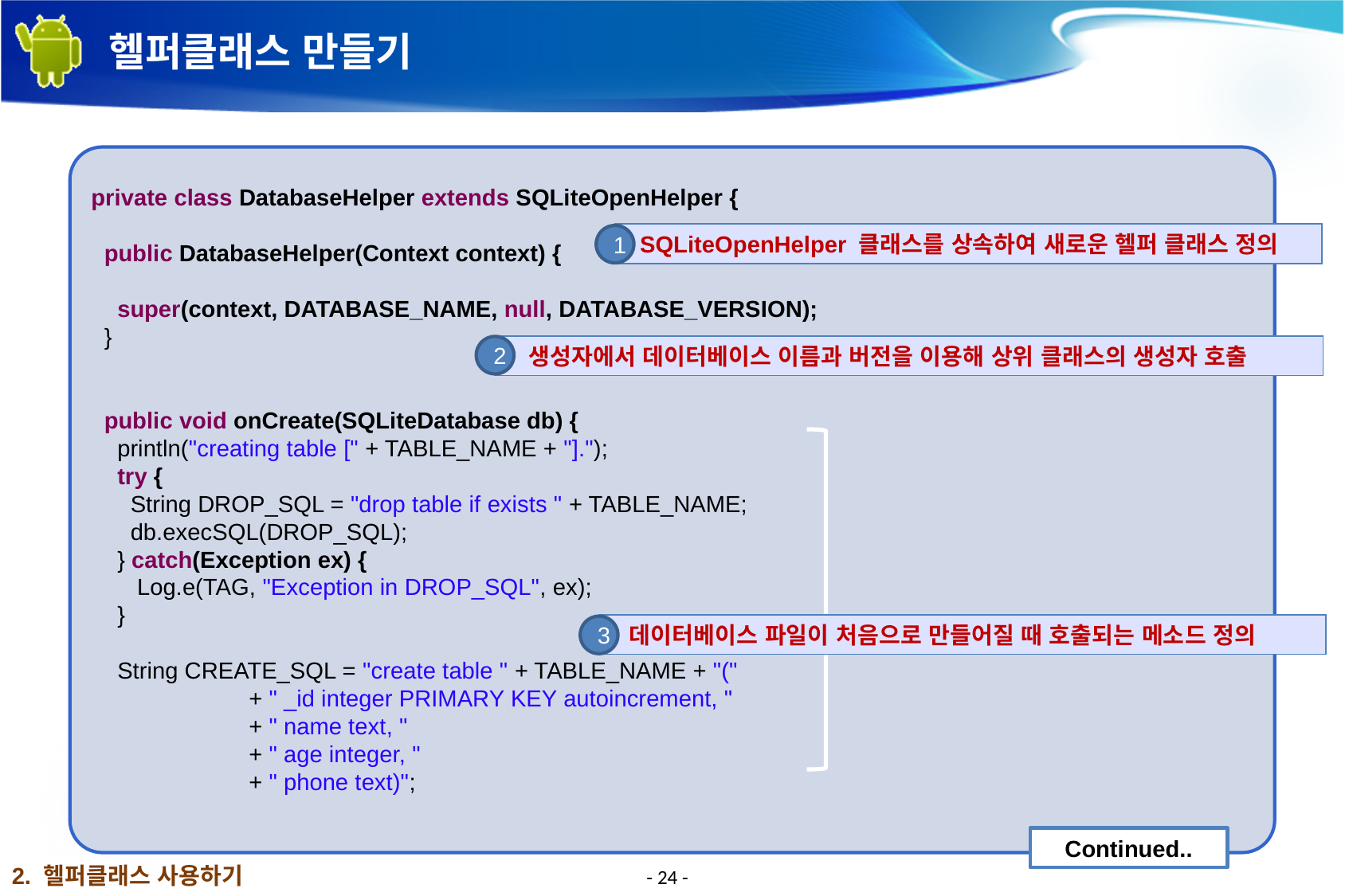

# 헬퍼클래스 만들기

private class DatabaseHelper extends SQLiteOpenHelper {

  public DatabaseHelper(Context context) {

    super(context, DATABASE_NAME, null, DATABASE_VERSION);
  }

  public void onCreate(SQLiteDatabase db) {
    println("creating table [" + TABLE_NAME + "].");
    try {
      String DROP_SQL = "drop table if exists " + TABLE_NAME;
      db.execSQL(DROP_SQL);
    } catch(Exception ex) {
       Log.e(TAG, "Exception in DROP_SQL", ex);
    }

    String CREATE_SQL = "create table " + TABLE_NAME + "("
                        + " _id integer PRIMARY KEY autoincrement, "
                        + " name text, "
                        + " age integer, "
                        + " phone text)";

  SQLiteOpenHelper 클래스를 상속하여 새로운 헬퍼 클래스 정의
1
   생성자에서 데이터베이스 이름과 버전을 이용해 상위 클래스의 생성자 호출
2

  데이터베이스 파일이 처음으로 만들어질 때 호출되는 메소드 정의
3
Continued..
2. 헬퍼클래스 사용하기